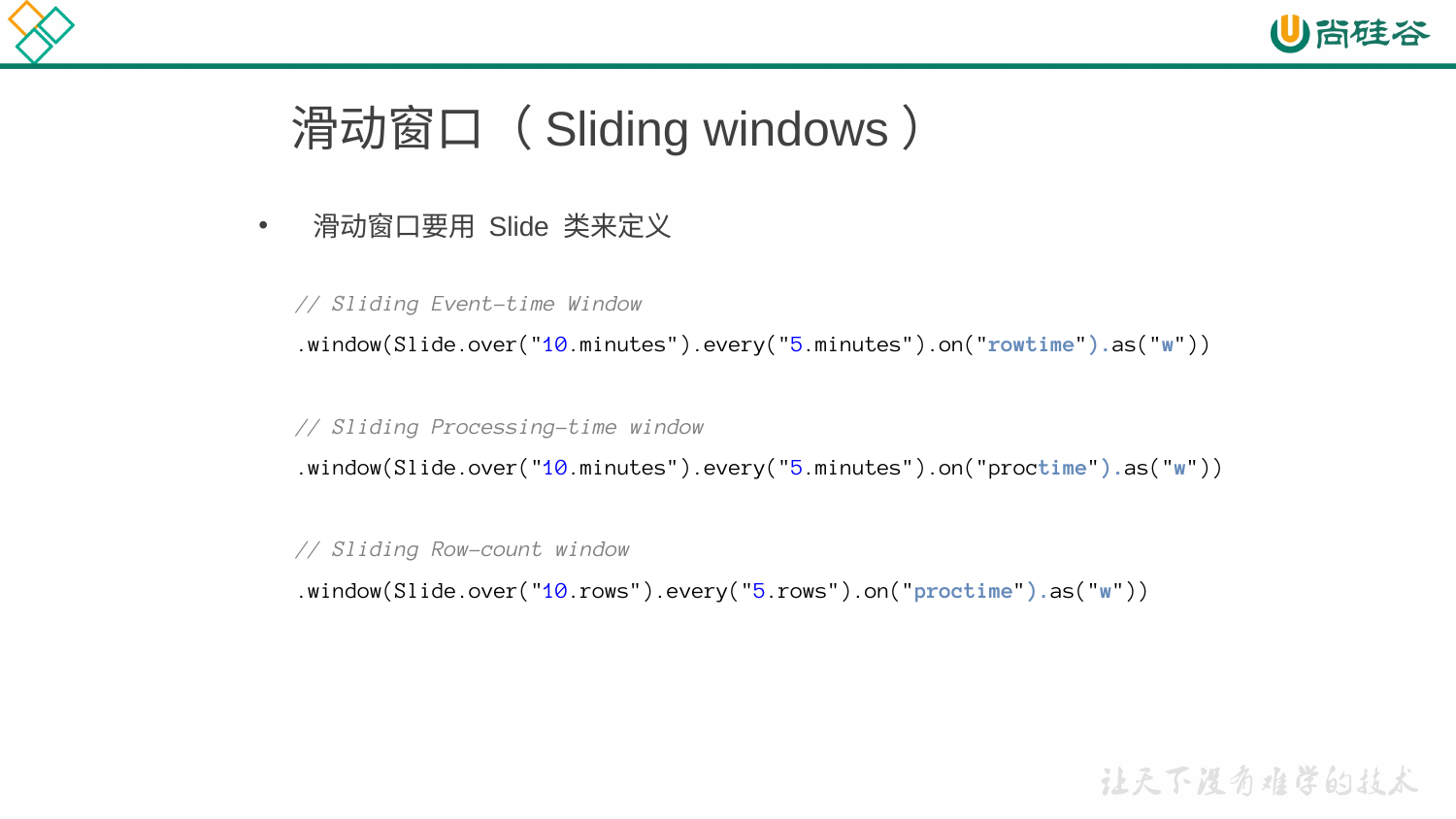

# 滑动窗口（Sliding windows）
滑动窗口要用 Slide 类来定义
// Sliding Event-time Window
.window(Slide.over("10.minutes").every("5.minutes").on("rowtime").as("w"))
// Sliding Processing-time window
.window(Slide.over("10.minutes").every("5.minutes").on("proctime").as("w"))
// Sliding Row-count window
.window(Slide.over("10.rows").every("5.rows").on("proctime").as("w"))